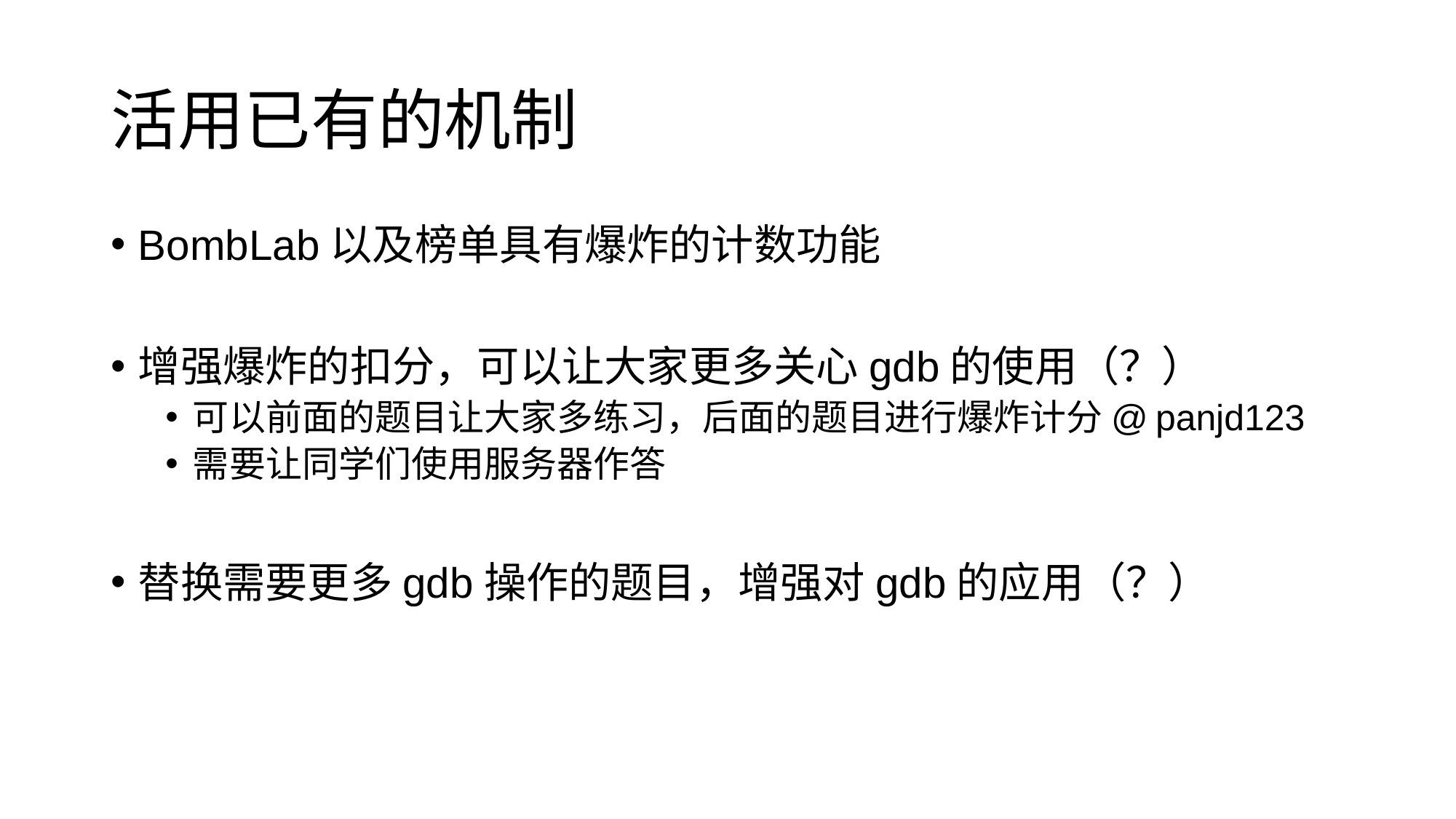

# 活用已有的机制
BombLab以及榜单具有爆炸的计数功能

增强爆炸的扣分，可以让大家更多关心gdb的使用（？）
可以前面的题目让大家多练习，后面的题目进行爆炸计分@ panjd123
需要让同学们使用服务器作答

替换需要更多gdb操作的题目，增强对gdb的应用（？）